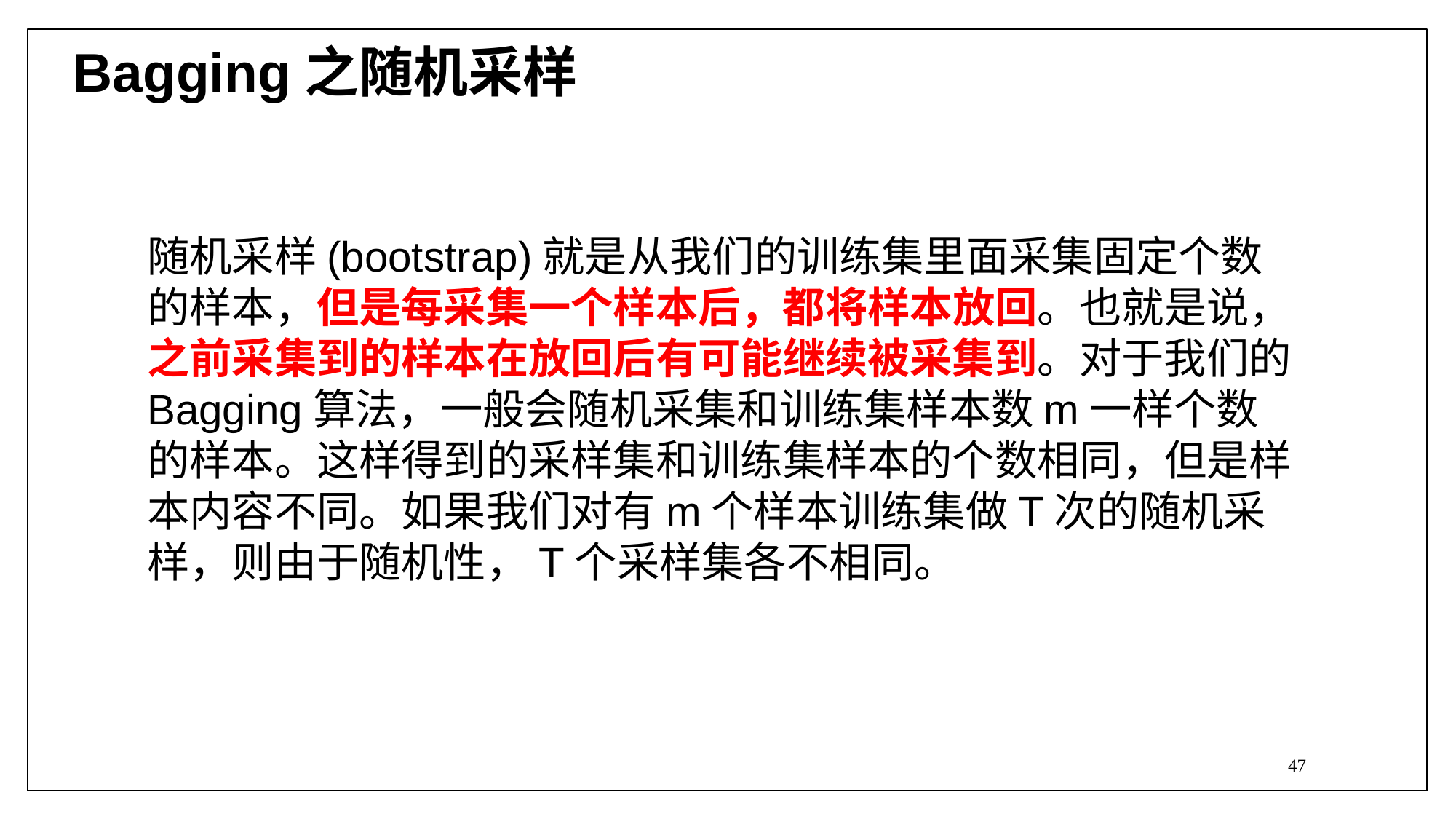

Bagging之随机采样
随机采样(bootstrap)就是从我们的训练集里面采集固定个数的样本，但是每采集一个样本后，都将样本放回。也就是说，之前采集到的样本在放回后有可能继续被采集到。对于我们的Bagging算法，一般会随机采集和训练集样本数m一样个数的样本。这样得到的采样集和训练集样本的个数相同，但是样本内容不同。如果我们对有m个样本训练集做T次的随机采样，则由于随机性，T个采样集各不相同。

47